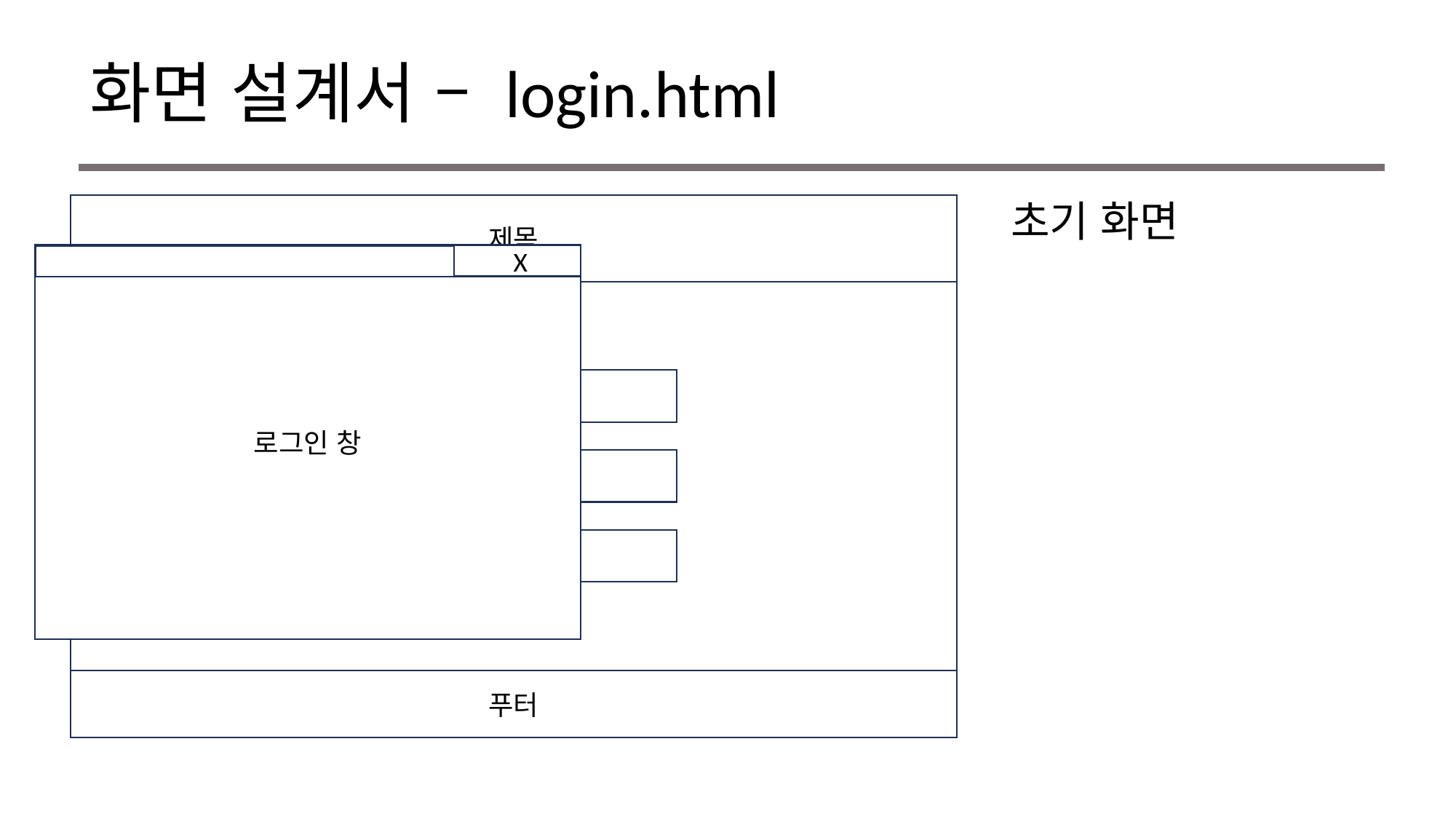

# 화면 설계서 – login.html

제목
초기 화면
로그인 창
 X

도움말
로그인
회원가입
푸터